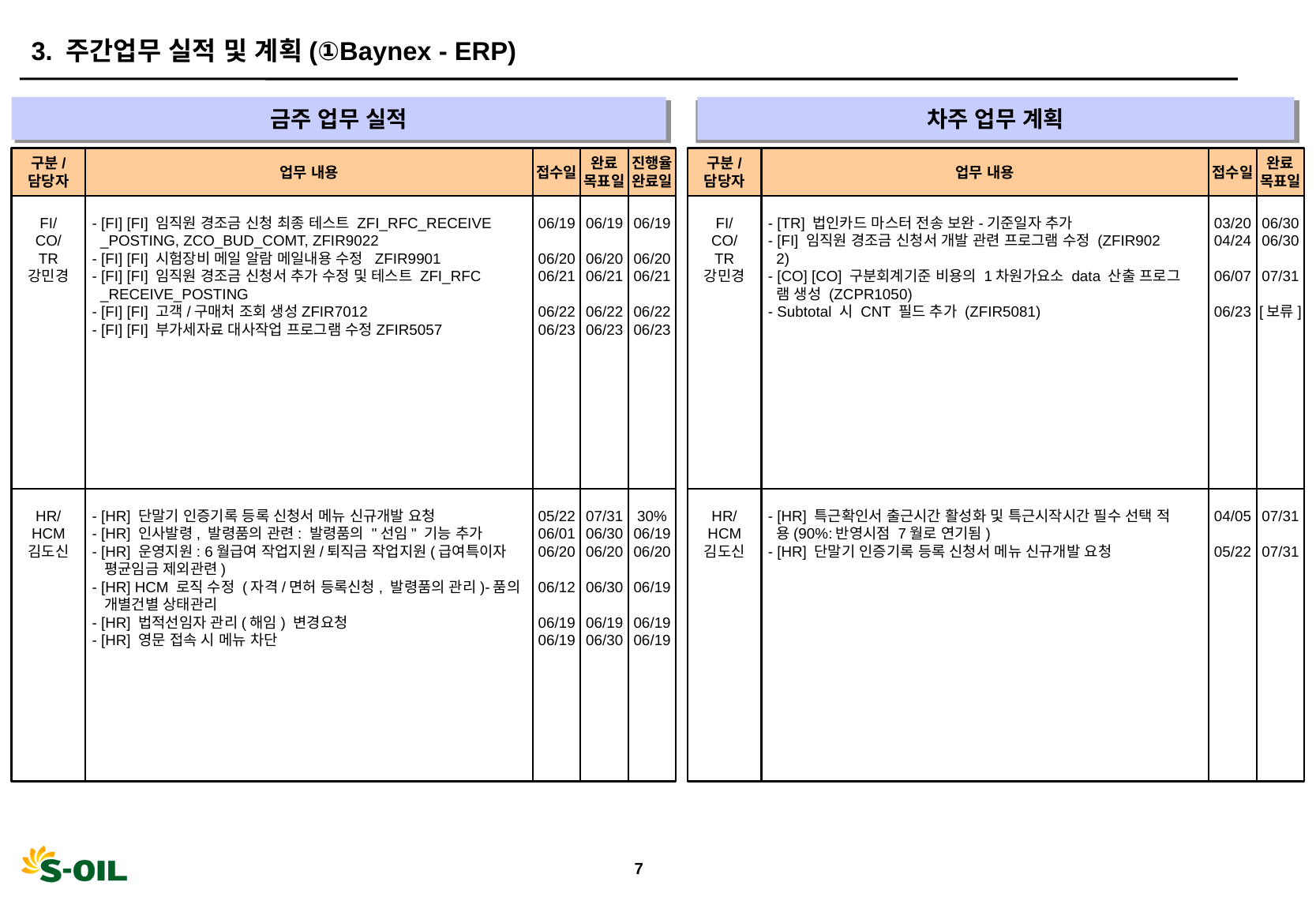

3. 주간업무 실적 및 계획(①Baynex - ERP)
금주 업무 실적
차주 업무 계획
" "
" "
구분/
담당자
업무 내용
접수일
완료
목표일
진행율
완료일
구분/
담당자
업무 내용
접수일
완료
목표일
FI/
CO/
TR
강민경

- [FI] [FI] 임직원 경조금 신청 최종 테스트 ZFI_RFC_RECEIVE
  _POSTING, ZCO_BUD_COMT, ZFIR9022
- [FI] [FI] 시험장비 메일 알람 메일내용 수정  ZFIR9901
- [FI] [FI] 임직원 경조금 신청서 추가 수정 및 테스트 ZFI_RFC
  _RECEIVE_POSTING
- [FI] [FI] 고객/구매처 조회 생성ZFIR7012
- [FI] [FI] 부가세자료 대사작업 프로그램 수정ZFIR5057
06/19
06/20
06/21
06/22
06/23
06/19
06/20
06/21
06/22
06/23
06/19
06/20
06/21
06/22
06/23
FI/
CO/
TR
강민경

- [TR] 법인카드 마스터 전송 보완-기준일자 추가
- [FI] 임직원 경조금 신청서 개발 관련 프로그램 수정 (ZFIR902
  2)
- [CO] [CO] 구분회계기준 비용의 1차원가요소 data 산출 프로그
  램 생성 (ZCPR1050)
- Subtotal 시 CNT 필드 추가 (ZFIR5081)
03/20
04/24
06/07
06/23
06/30
06/30
07/31
[보류]
HR/
HCM
김도신

- [HR] 단말기 인증기록 등록 신청서 메뉴 신규개발 요청
- [HR] 인사발령, 발령품의 관련: 발령품의 "선임" 기능 추가
- [HR] 운영지원: 6월급여 작업지원/퇴직금 작업지원(급여특이자
   평균임금 제외관련)
- [HR] HCM 로직 수정 (자격/면허 등록신청, 발령품의 관리)-품의
   개별건별 상태관리
- [HR] 법적선임자 관리(해임) 변경요청
- [HR] 영문 접속 시 메뉴 차단
05/22
06/01
06/20
06/12
06/19
06/19
07/31
06/30
06/20
06/30
06/19
06/30
30%
06/19
06/20
06/19
06/19
06/19
HR/
HCM
김도신

- [HR] 특근확인서 출근시간 활성화 및 특근시작시간 필수 선택 적
  용(90%:반영시점 7월로 연기됨)
- [HR] 단말기 인증기록 등록 신청서 메뉴 신규개발 요청
04/05
05/22
07/31
07/31